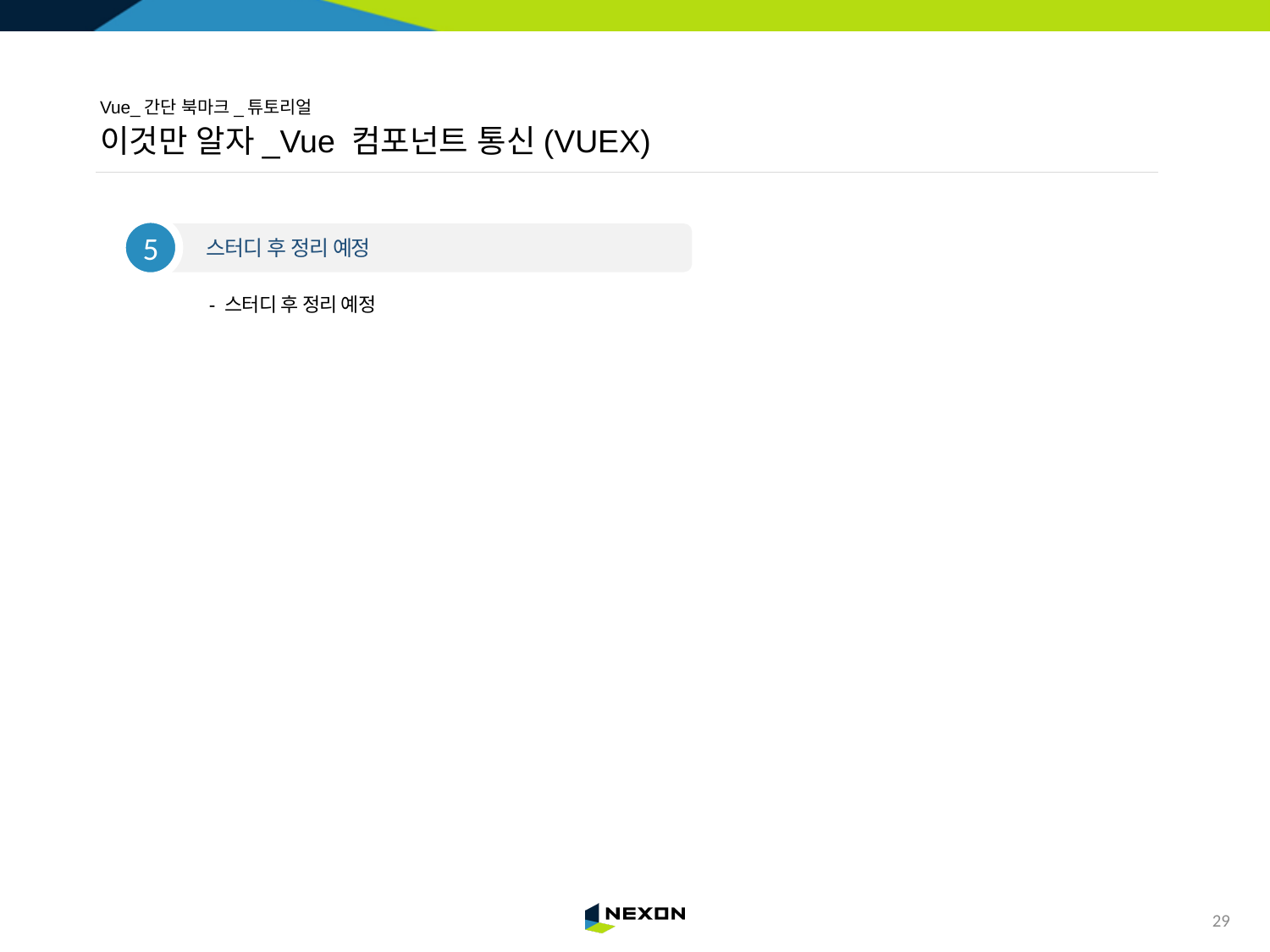

# Vue_간단 북마크_튜토리얼 이것만 알자_Vue 컴포넌트 통신(VUEX)
5
스터디 후 정리 예정
- 스터디 후 정리 예정
29